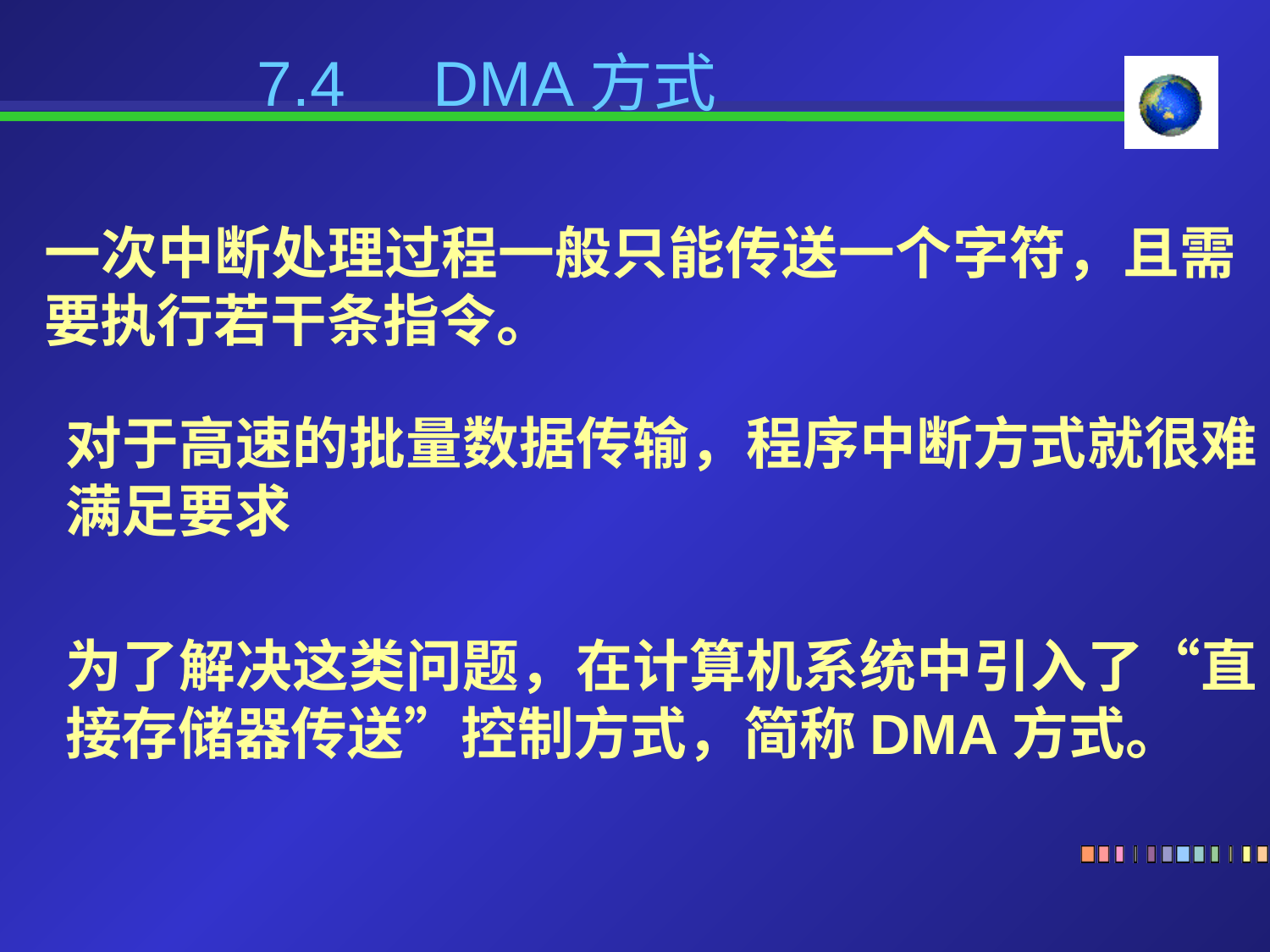

7.4     DMA方式
一次中断处理过程一般只能传送一个字符，且需要执行若干条指令。
对于高速的批量数据传输，程序中断方式就很难满足要求
为了解决这类问题，在计算机系统中引入了“直接存储器传送”控制方式，简称DMA方式。
63